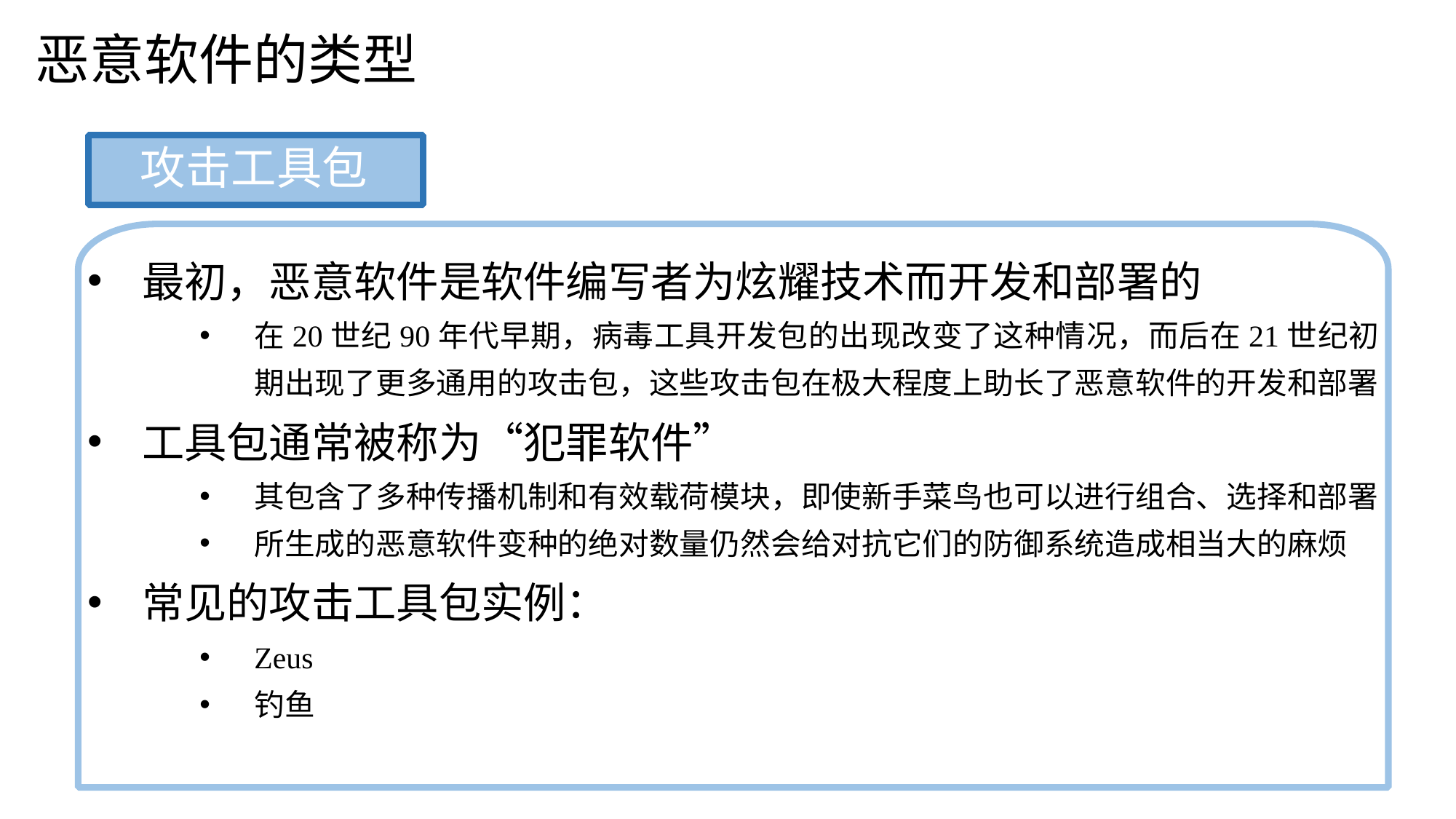

恶意软件的类型

攻击工具包
最初，恶意软件是软件编写者为炫耀技术而开发和部署的
在20世纪90年代早期，病毒工具开发包的出现改变了这种情况，而后在21世纪初期出现了更多通用的攻击包，这些攻击包在极大程度上助长了恶意软件的开发和部署
工具包通常被称为“犯罪软件”
其包含了多种传播机制和有效载荷模块，即使新手菜鸟也可以进行组合、选择和部署
所生成的恶意软件变种的绝对数量仍然会给对抗它们的防御系统造成相当大的麻烦
常见的攻击工具包实例：
Zeus
钓鱼